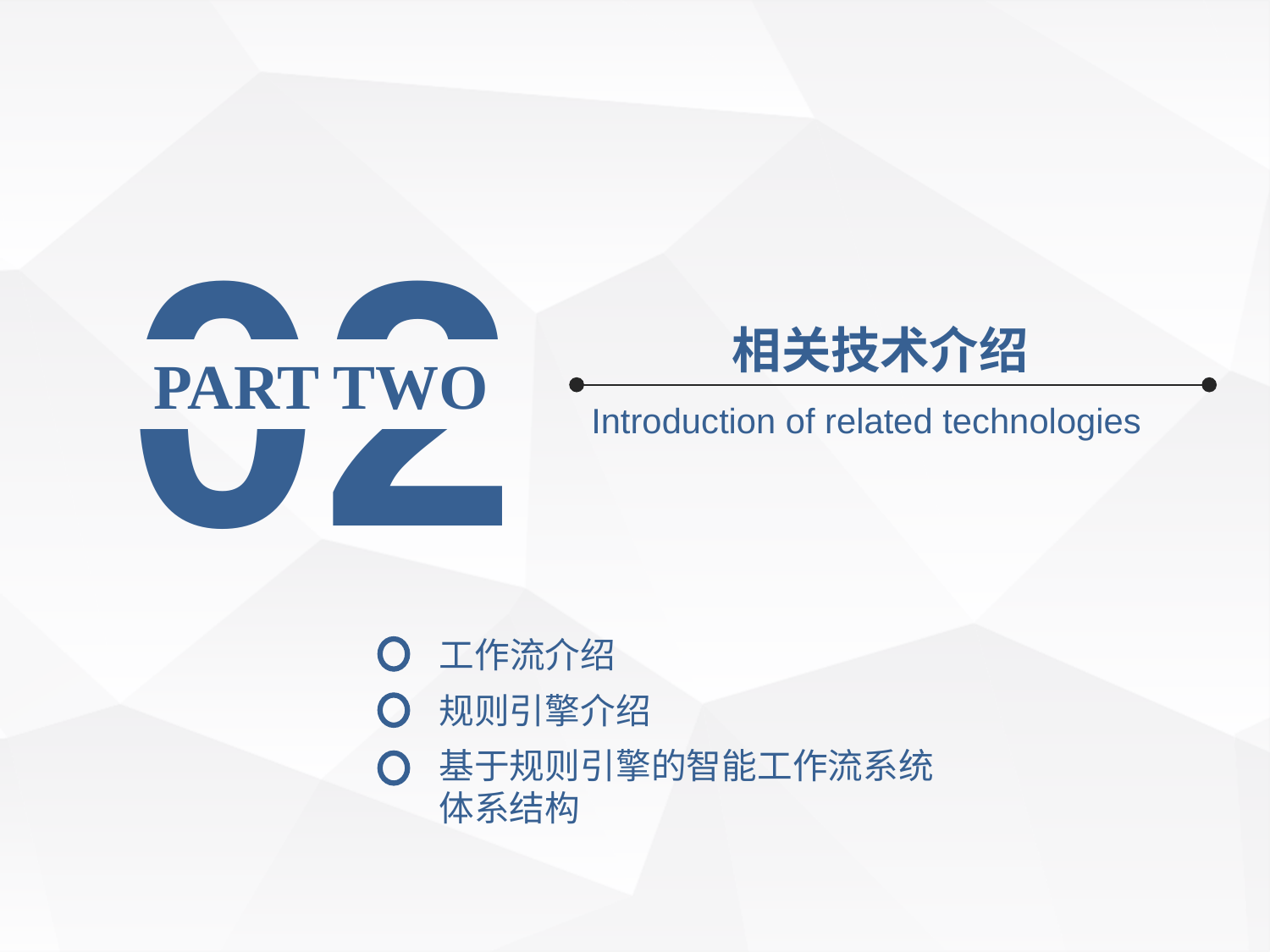

02
相关技术介绍

PART TWO

Introduction of related technologies
工作流介绍

规则引擎介绍

基于规则引擎的智能工作流系统体系结构